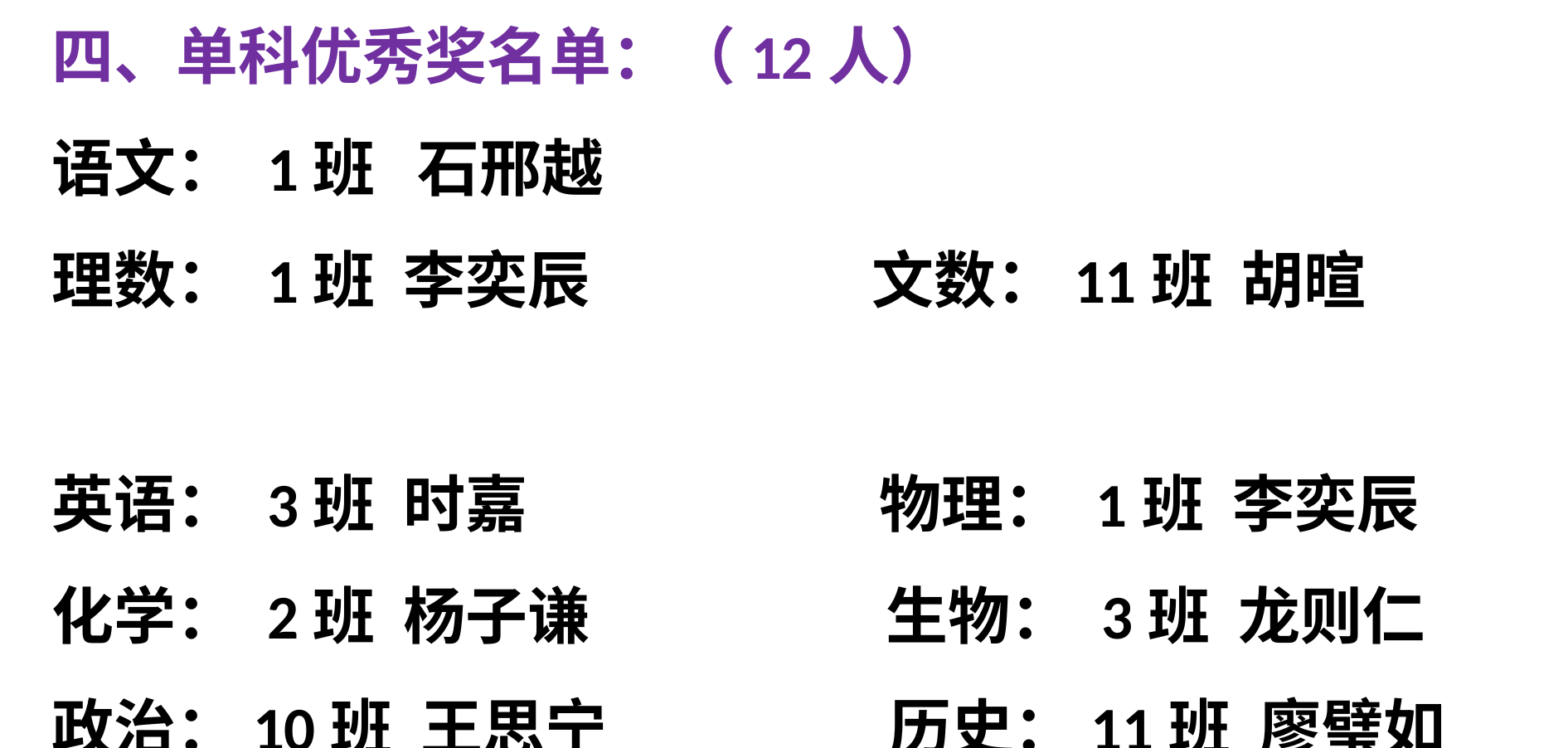

四、单科优秀奖名单：（12人）
语文： 1班   石邢越
理数： 1班  李奕辰                    文数：11班  胡暄
英语： 3班  时嘉                         物理： 1班  李奕辰
化学： 2班  杨子谦                     生物： 3班  龙则仁
政治：10班  王思宁                    历史：11班  廖璧如
地理：11班  谢灏然